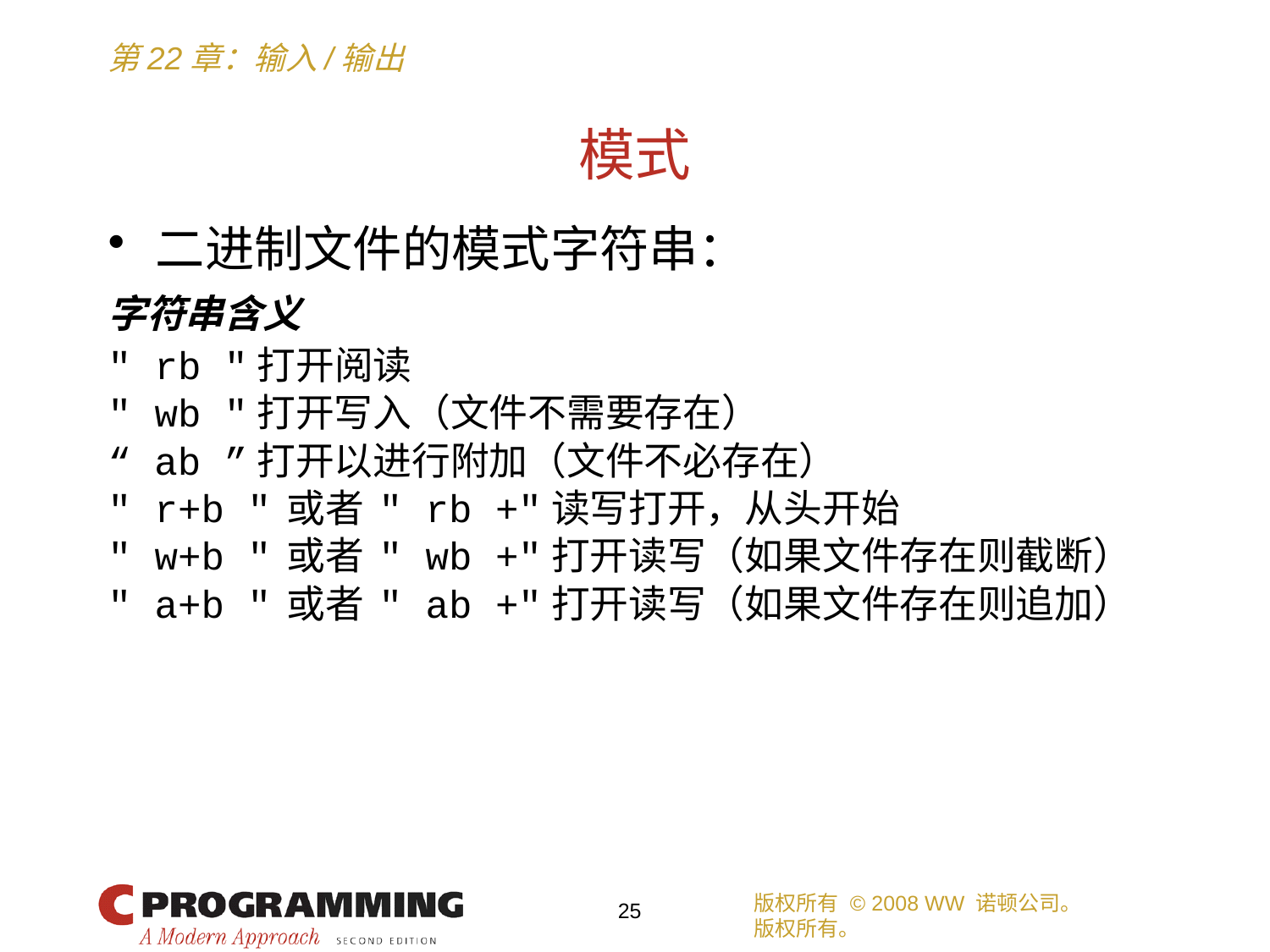

# 模式
二进制文件的模式字符串：
字符串含义
" rb "打开阅读
" wb "打开写入（文件不需要存在）
“ ab ”打开以进行附加（文件不必存在）
" r+b " 或者 " rb +"读写打开，从头开始
" w+b " 或者 " wb +"打开读写（如果文件存在则截断）
" a+b " 或者 " ab +"打开读写（如果文件存在则追加）
版权所有 © 2008 WW 诺顿公司。
版权所有。
25